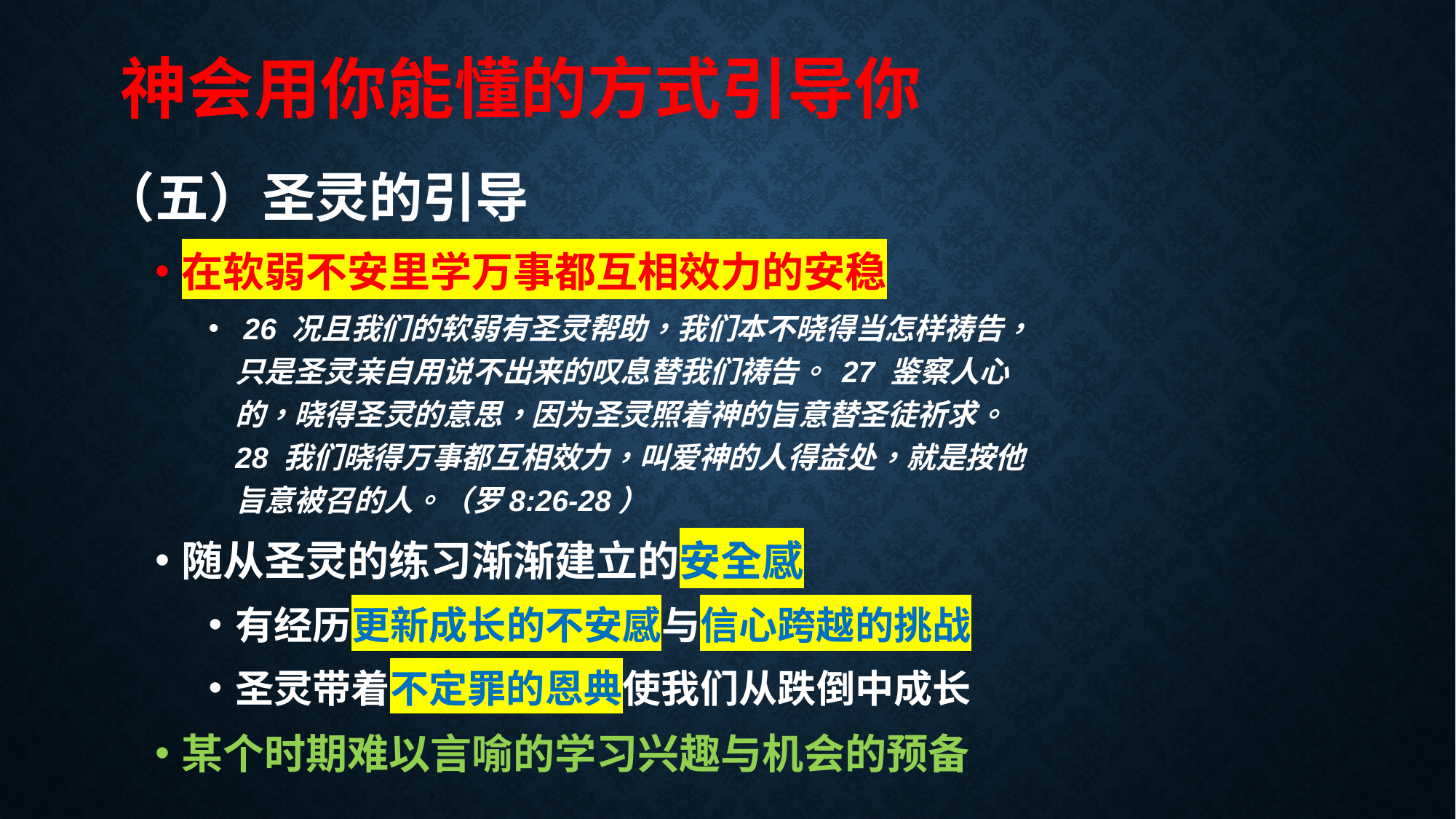

# 神会用你能懂的方式引导你
（五）圣灵的引导
在软弱不安里学万事都互相效力的安稳
 26 况且我们的软弱有圣灵帮助，我们本不晓得当怎样祷告，只是圣灵亲自用说不出来的叹息替我们祷告。 27 鉴察人心的，晓得圣灵的意思，因为圣灵照着神的旨意替圣徒祈求。 28 我们晓得万事都互相效力，叫爱神的人得益处，就是按他旨意被召的人。（罗8:26-28）
随从圣灵的练习渐渐建立的安全感
有经历更新成长的不安感与信心跨越的挑战
圣灵带着不定罪的恩典使我们从跌倒中成长
某个时期难以言喻的学习兴趣与机会的预备